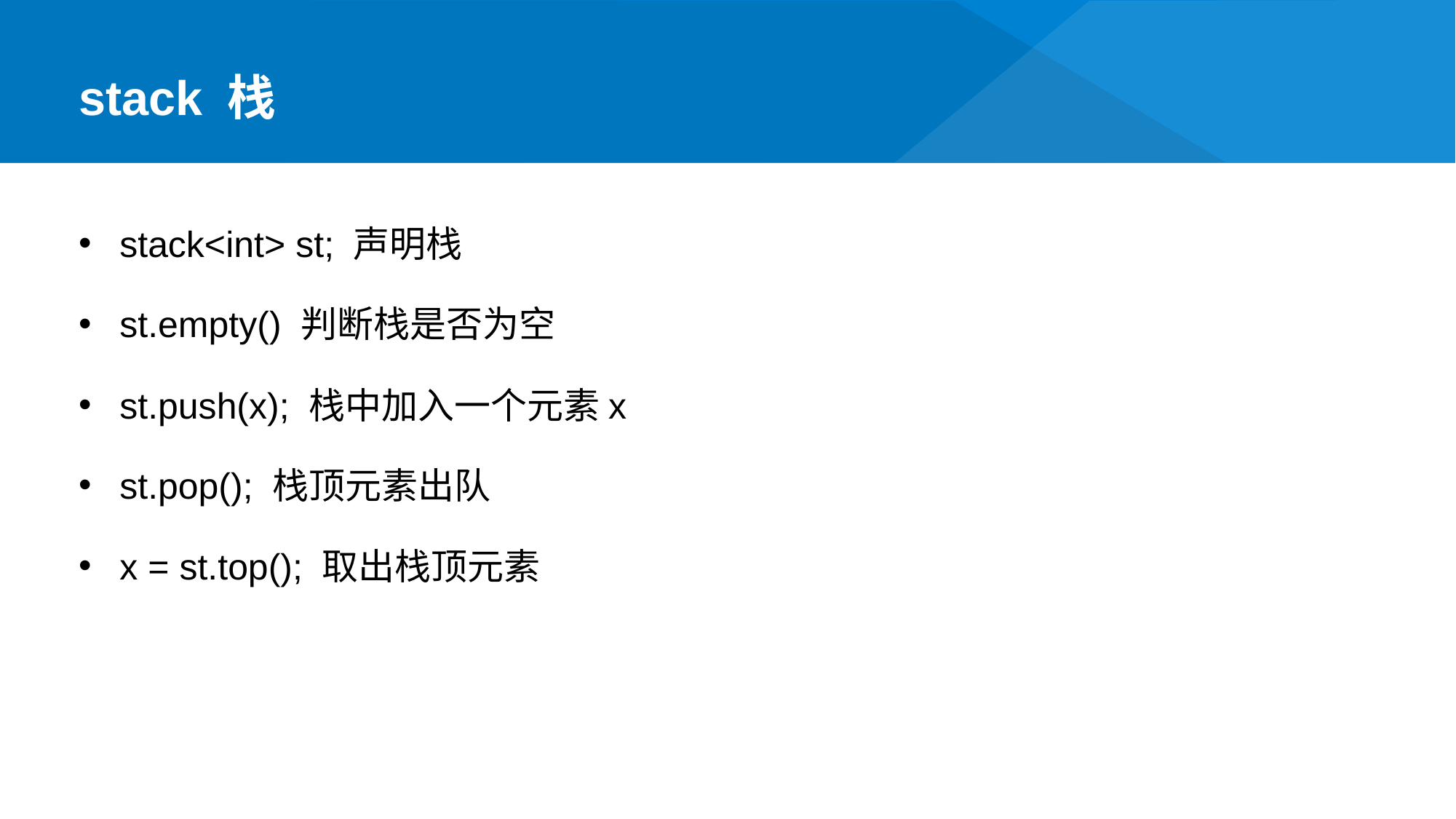

stack 栈
stack<int> st; 声明栈
st.empty() 判断栈是否为空
st.push(x); 栈中加入一个元素x
st.pop(); 栈顶元素出队
x = st.top(); 取出栈顶元素